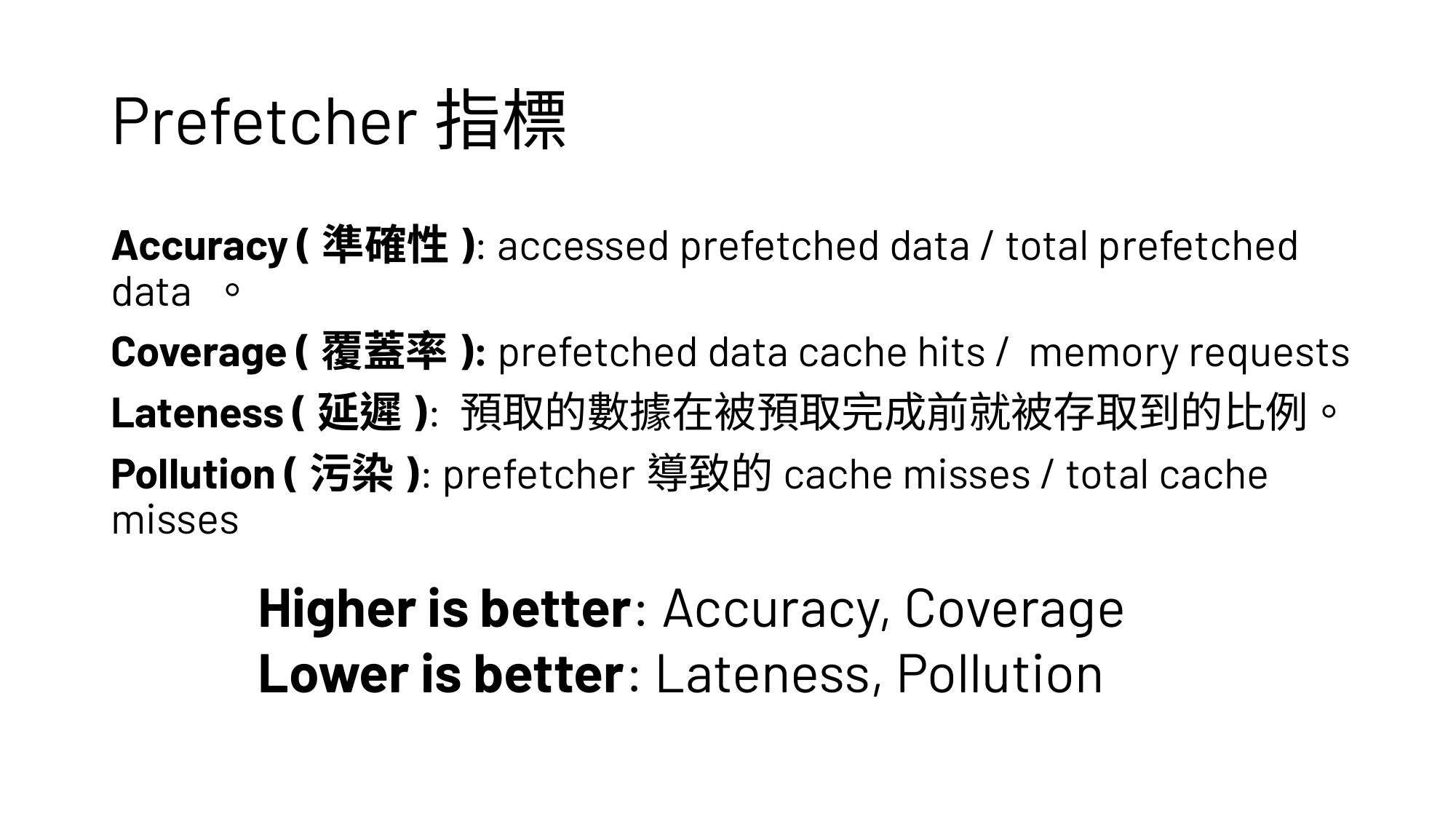

# Prefetcher指標
Accuracy (準確性): accessed prefetched data / total prefetched data 。
Coverage (覆蓋率): prefetched data cache hits /  memory requests
Lateness (延遲): 預取的數據在被預取完成前就被存取到的比例。
Pollution (污染): prefetcher導致的cache misses / total cache misses

Higher is better: Accuracy, Coverage
Lower is better: Lateness, Pollution